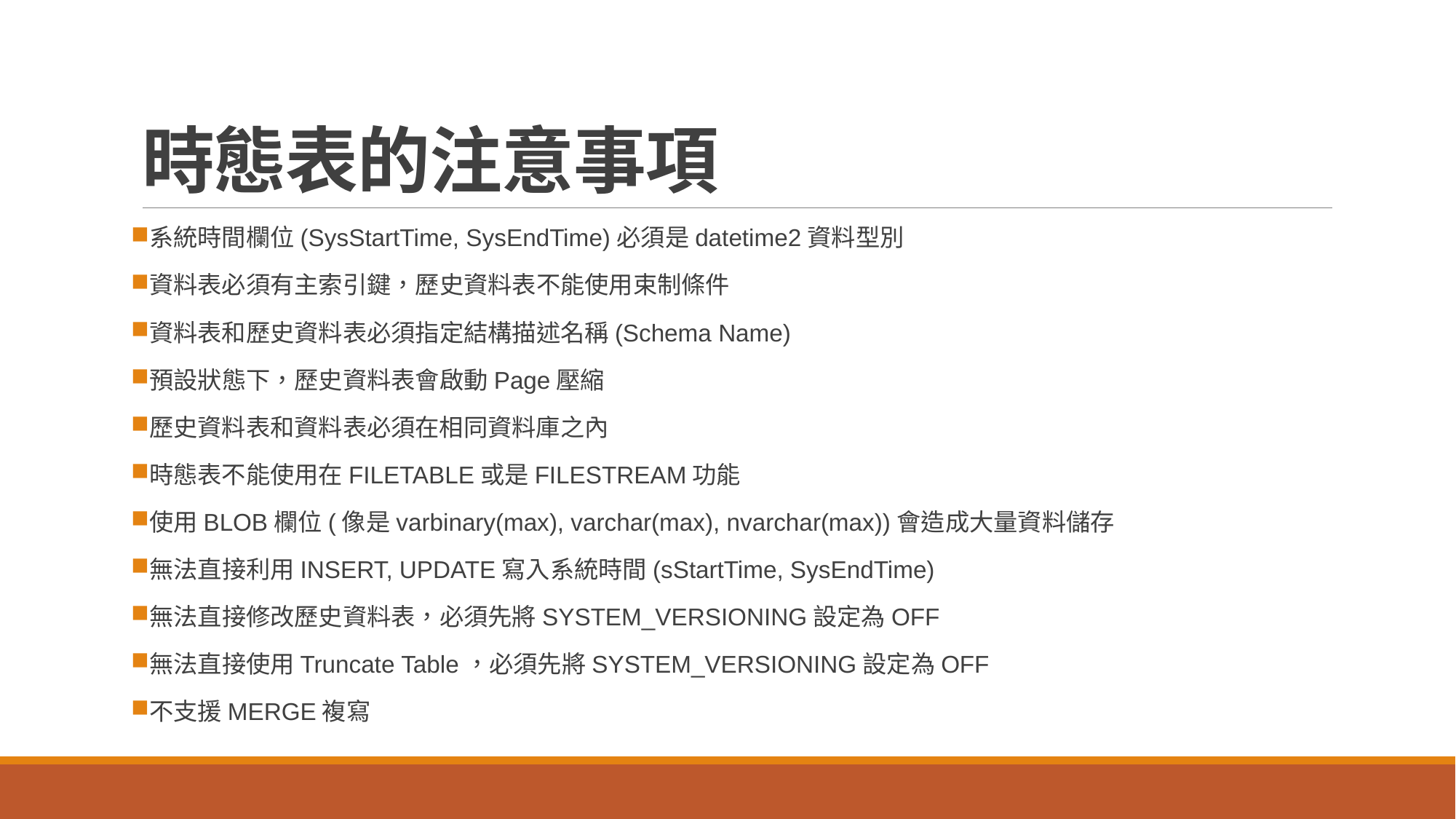

# 時態表的注意事項
系統時間欄位(SysStartTime, SysEndTime)必須是datetime2資料型別
資料表必須有主索引鍵，歷史資料表不能使用束制條件
資料表和歷史資料表必須指定結構描述名稱(Schema Name)
預設狀態下，歷史資料表會啟動Page壓縮
歷史資料表和資料表必須在相同資料庫之內
時態表不能使用在FILETABLE或是FILESTREAM功能
使用BLOB欄位(像是varbinary(max), varchar(max), nvarchar(max))會造成大量資料儲存
無法直接利用INSERT, UPDATE寫入系統時間(sStartTime, SysEndTime)
無法直接修改歷史資料表，必須先將SYSTEM_VERSIONING設定為OFF
無法直接使用Truncate Table，必須先將SYSTEM_VERSIONING設定為OFF
不支援MERGE複寫